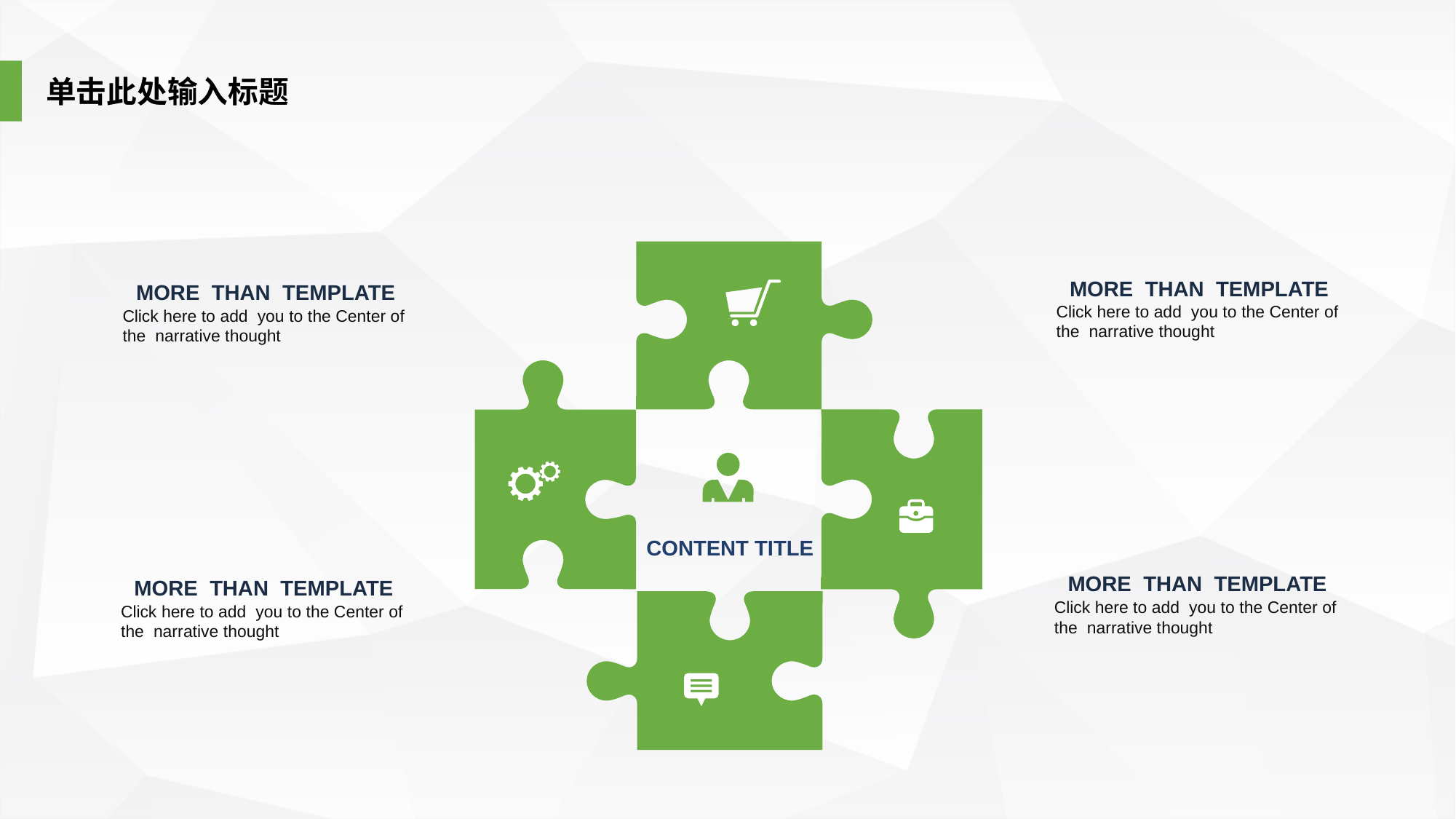

单击此处输入标题

  MORE  THAN  TEMPLATE
Click here to add  you to the Center of
the  narrative thought

  MORE  THAN  TEMPLATE
Click here to add  you to the Center of
the  narrative thought

CONTENT TITLE
  MORE  THAN  TEMPLATE
Click here to add  you to the Center of
the  narrative thought

  MORE  THAN  TEMPLATE
Click here to add  you to the Center of
the  narrative thought